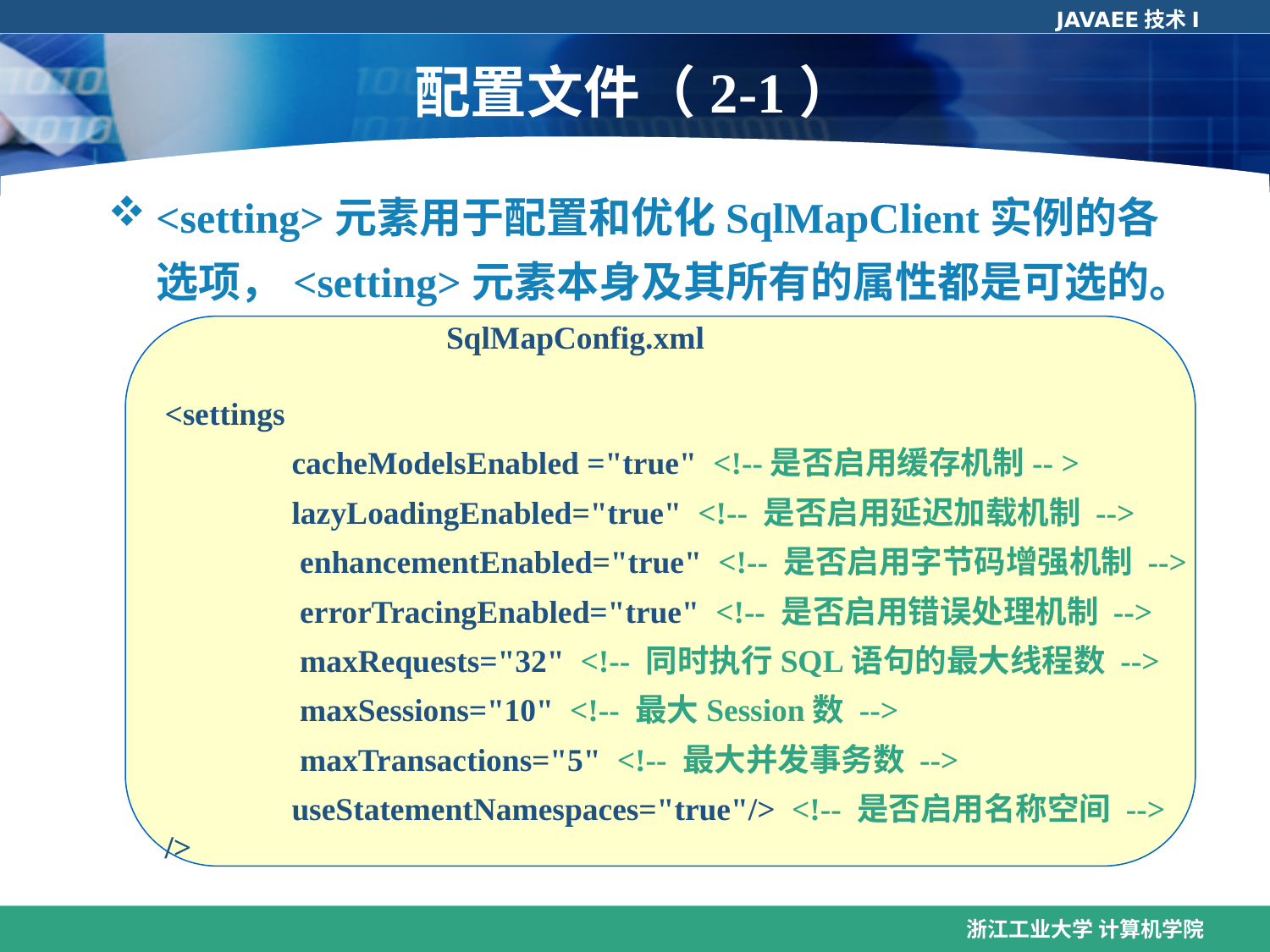

# 配置文件（2-1）
<setting>元素用于配置和优化SqlMapClient实例的各选项，<setting>元素本身及其所有的属性都是可选的。
                                   SqlMapConfig.xml

<settings
	cacheModelsEnabled ="true"  <!--是否启用缓存机制-- >
   	lazyLoadingEnabled="true"  <!-- 是否启用延迟加载机制 -->
  	 enhancementEnabled="true"  <!-- 是否启用字节码增强机制 -->
  	 errorTracingEnabled="true"  <!-- 是否启用错误处理机制 -->
   	 maxRequests="32"  <!-- 同时执行SQL语句的最大线程数 -->
  	 maxSessions="10"  <!-- 最大Session数 -->
   	 maxTransactions="5"  <!-- 最大并发事务数 -->
   	useStatementNamespaces="true"/>  <!-- 是否启用名称空间 -->
/>